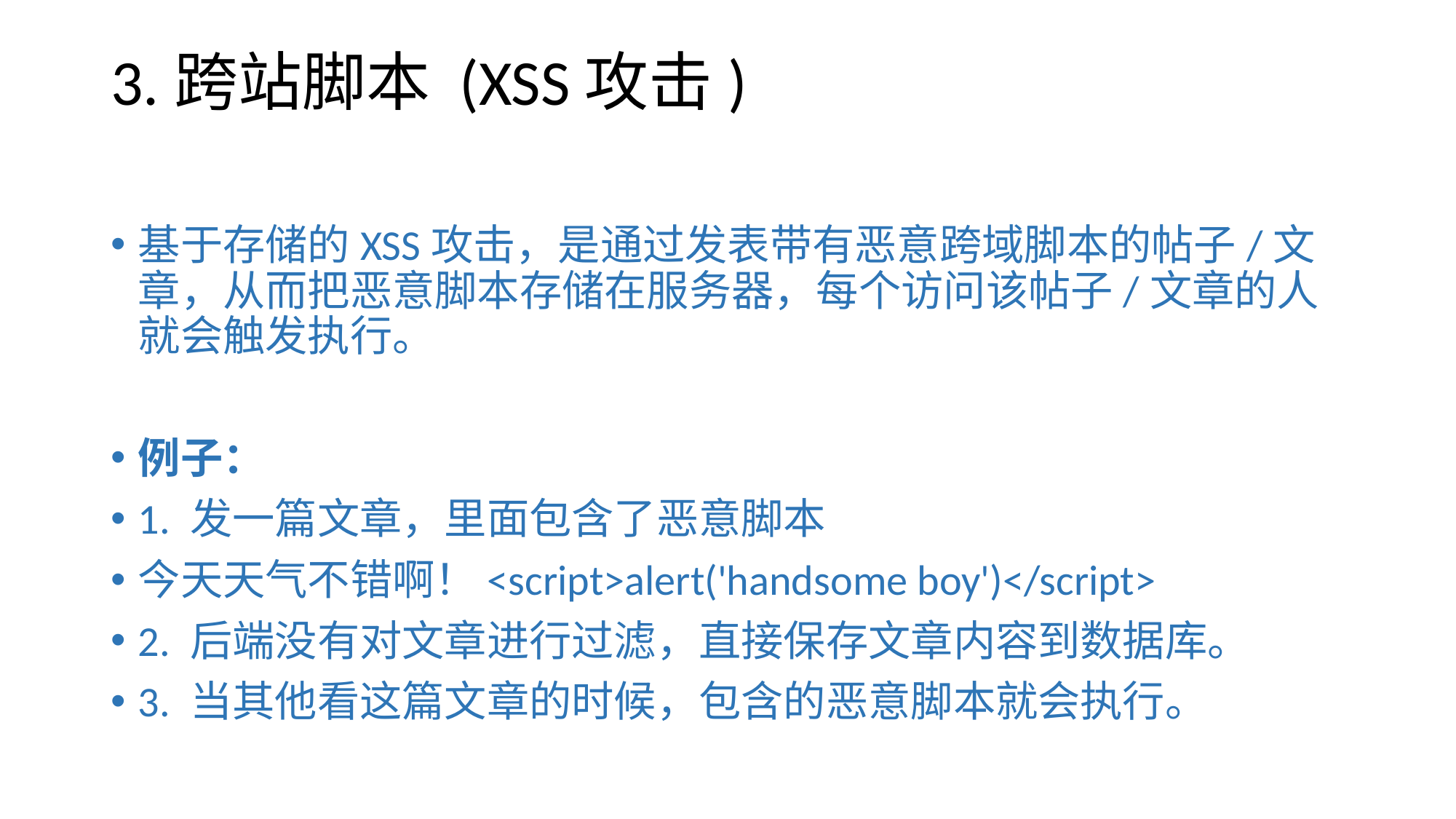

# 3.跨站脚本 (XSS攻击)
基于存储的XSS攻击，是通过发表带有恶意跨域脚本的帖子/文章，从而把恶意脚本存储在服务器，每个访问该帖子/文章的人就会触发执行。

例子：
1. 发一篇文章，里面包含了恶意脚本
今天天气不错啊！<script>alert('handsome boy')</script>
2. 后端没有对文章进行过滤，直接保存文章内容到数据库。
3. 当其他看这篇文章的时候，包含的恶意脚本就会执行。